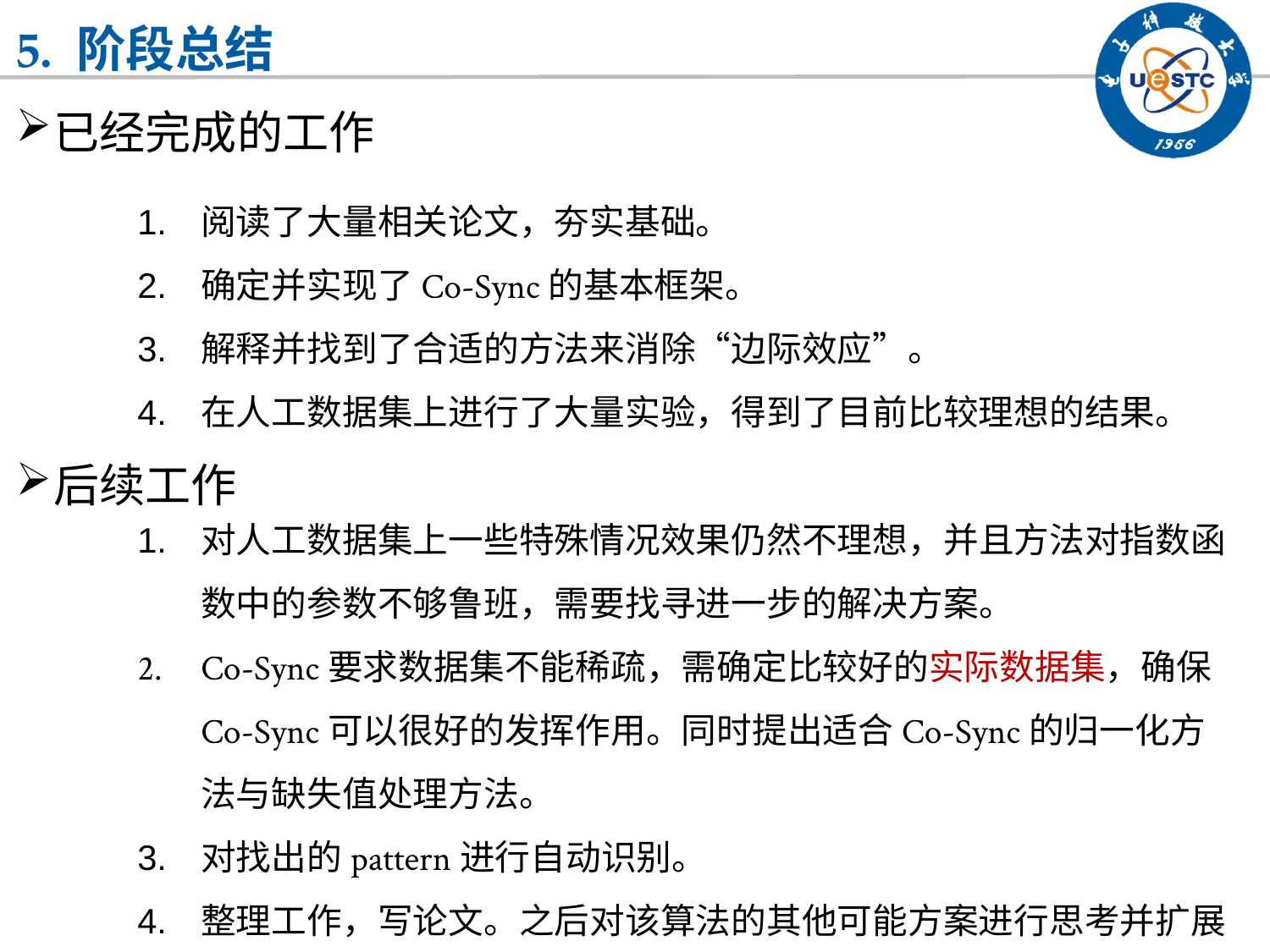

5. 阶段总结
已经完成的工作
阅读了大量相关论文，夯实基础。
确定并实现了Co-Sync的基本框架。
解释并找到了合适的方法来消除“边际效应”。
在人工数据集上进行了大量实验，得到了目前比较理想的结果。

后续工作
对人工数据集上一些特殊情况效果仍然不理想，并且方法对指数函数中的参数不够鲁班，需要找寻进一步的解决方案。
Co-Sync要求数据集不能稀疏，需确定比较好的实际数据集，确保Co-Sync可以很好的发挥作用。同时提出适合Co-Sync的归一化方法与缺失值处理方法。
对找出的pattern进行自动识别。
整理工作，写论文。之后对该算法的其他可能方案进行思考并扩展